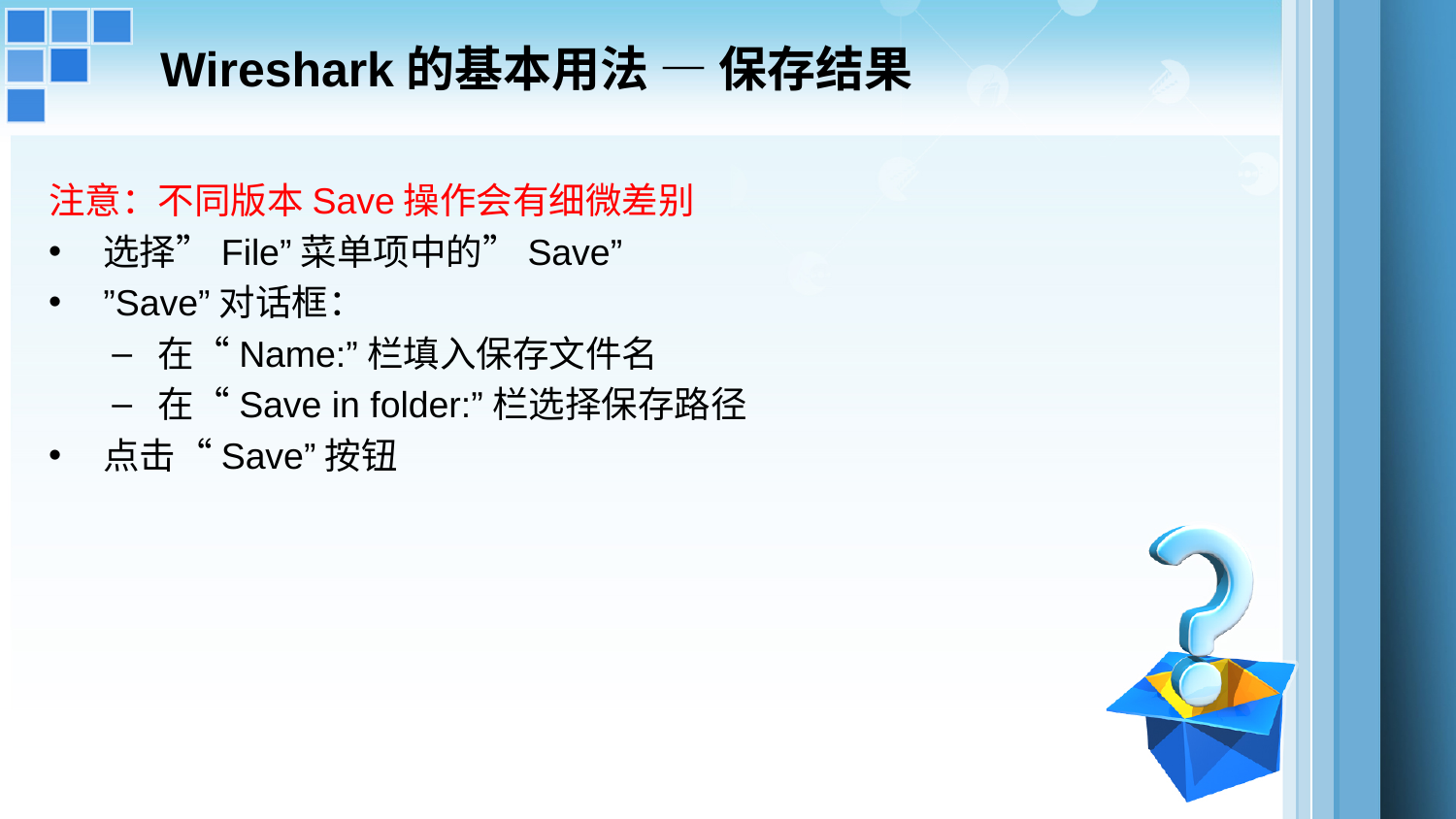

# Wireshark的基本用法 — 保存结果
注意：不同版本Save操作会有细微差别
选择”File”菜单项中的”Save”
”Save”对话框：
在“Name:”栏填入保存文件名
在“Save in folder:”栏选择保存路径
点击“Save”按钮